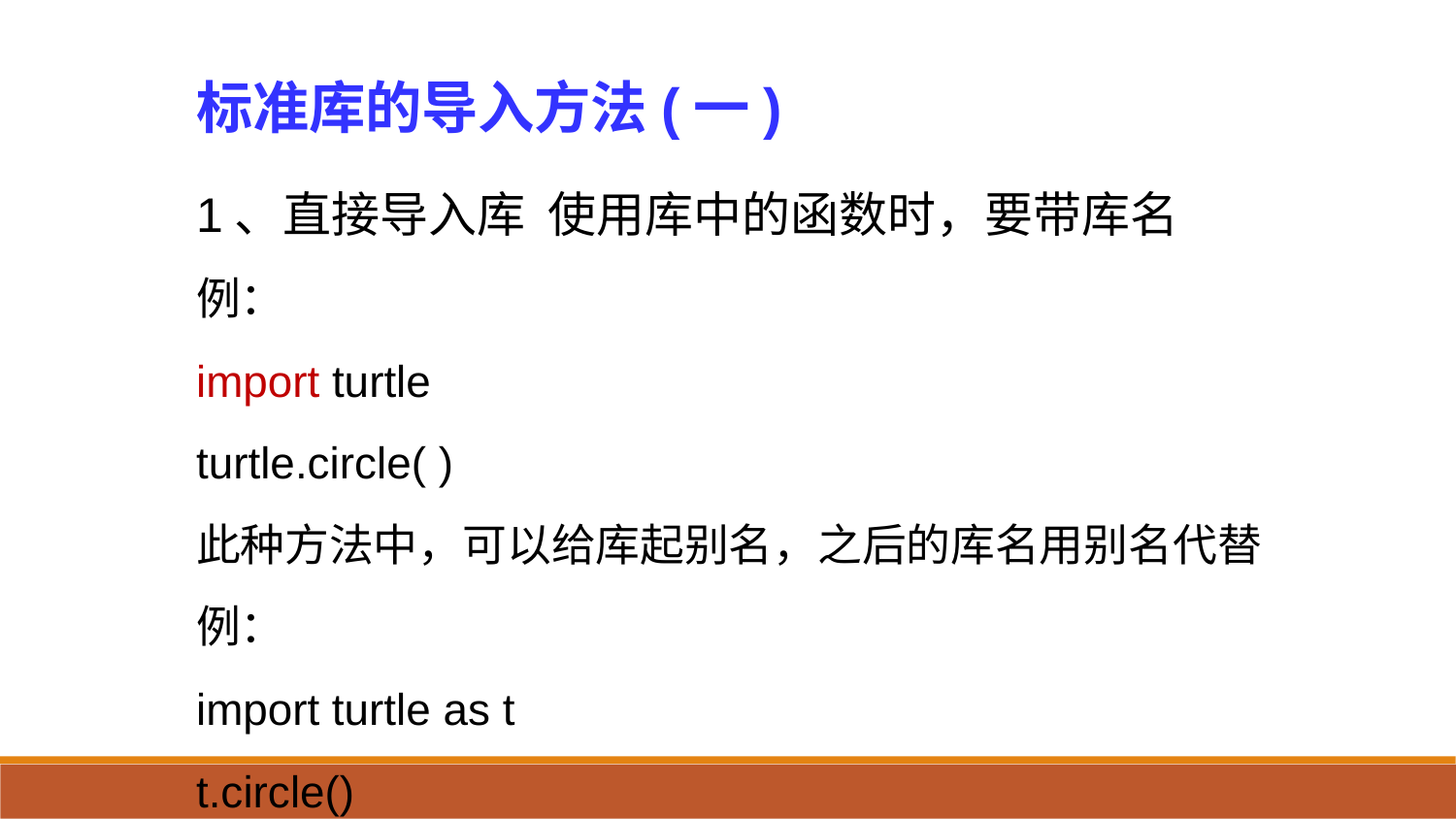

标准库的导入方法(一)
1、直接导入库  使用库中的函数时，要带库名
例：
import turtle
turtle.circle( )
此种方法中，可以给库起别名，之后的库名用别名代替
例：
import turtle as t
t.circle()